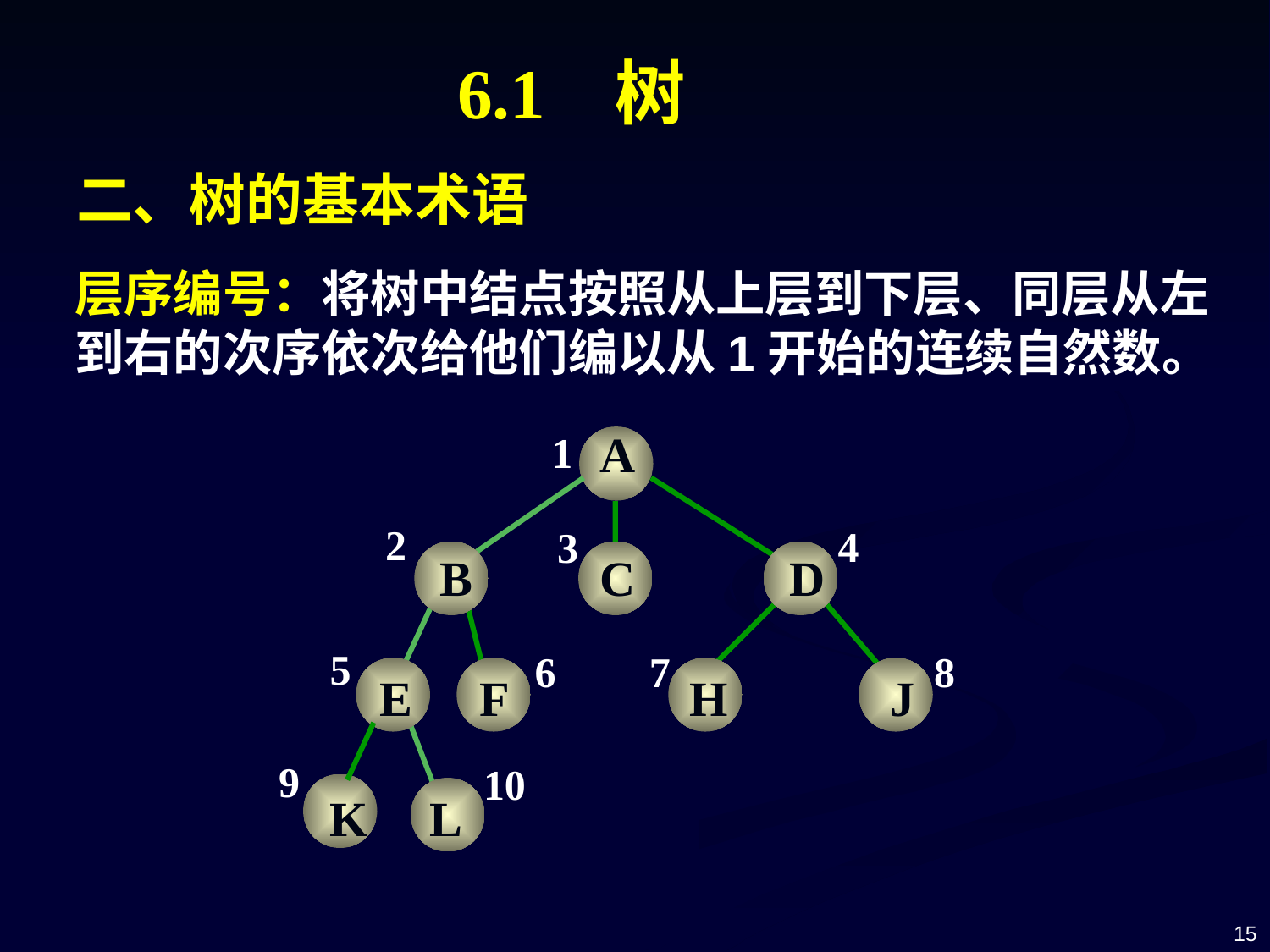

6.1   树
二、树的基本术语
层序编号：将树中结点按照从上层到下层、同层从左到右的次序依次给他们编以从1开始的连续自然数。
1
2
4
3
5
6
8
9
10
7

A

B
C
D

E
F
H
J

K
L

15